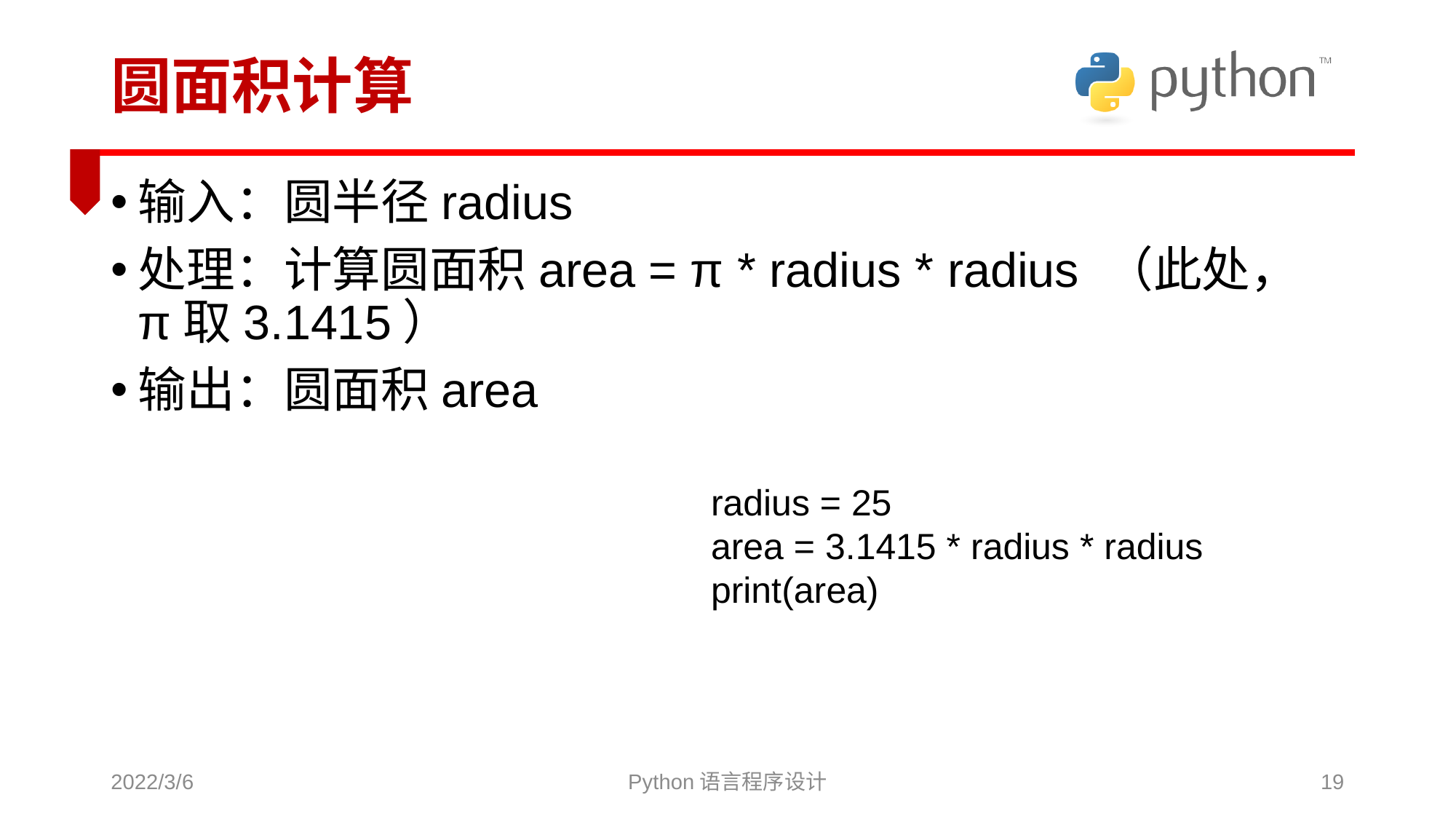

# 圆面积计算
输入：圆半径radius
处理：计算圆面积area = π * radius * radius （此处，π取3.1415）
输出：圆面积area

radius = 25
area = 3.1415 * radius * radius
print(area)
2022/3/6
Python语言程序设计
19